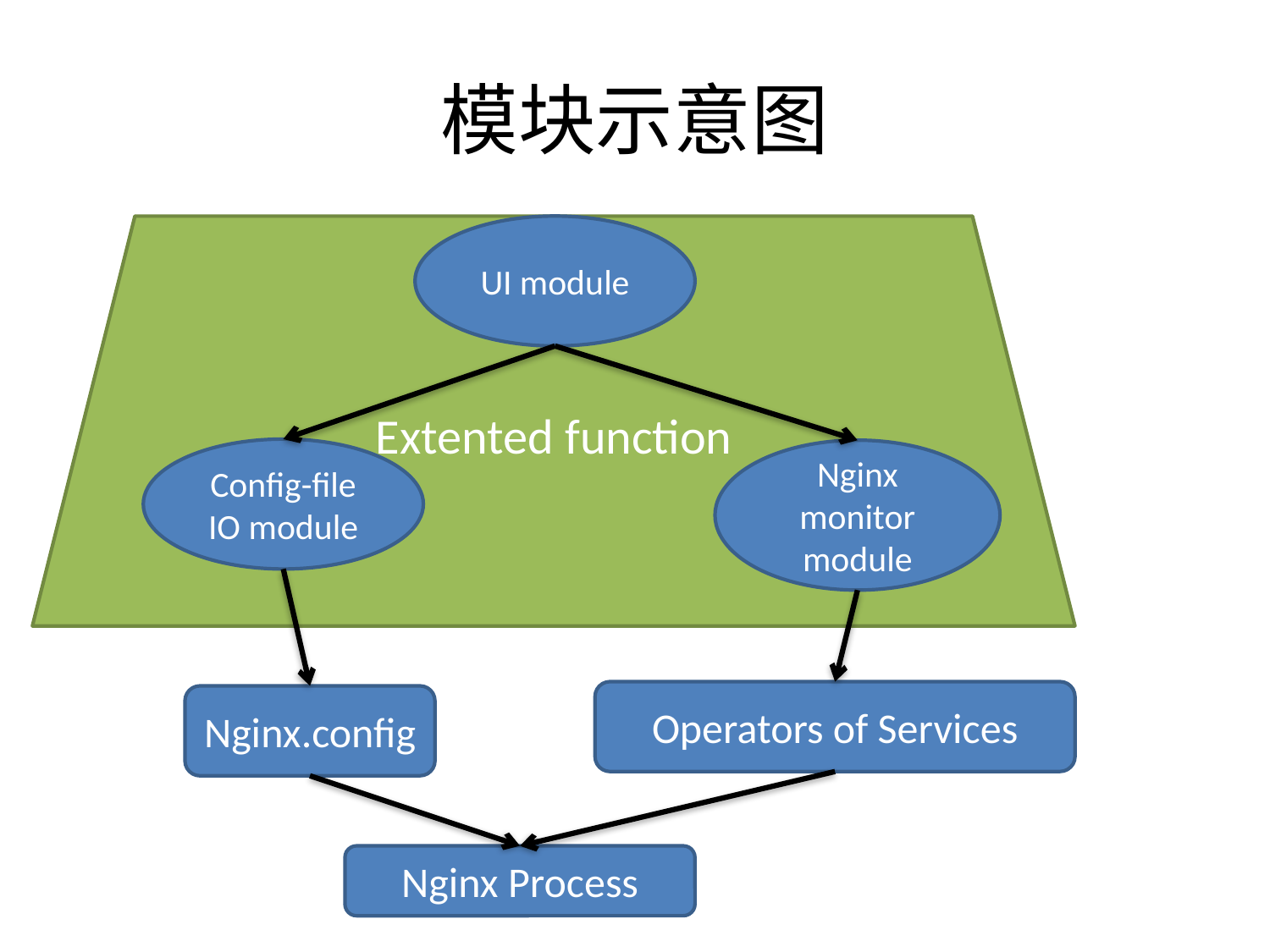

# 模块示意图
Extented function
UI module
Config-file IO module
Nginx monitor module
Operators of Services
Nginx.config
Nginx Process